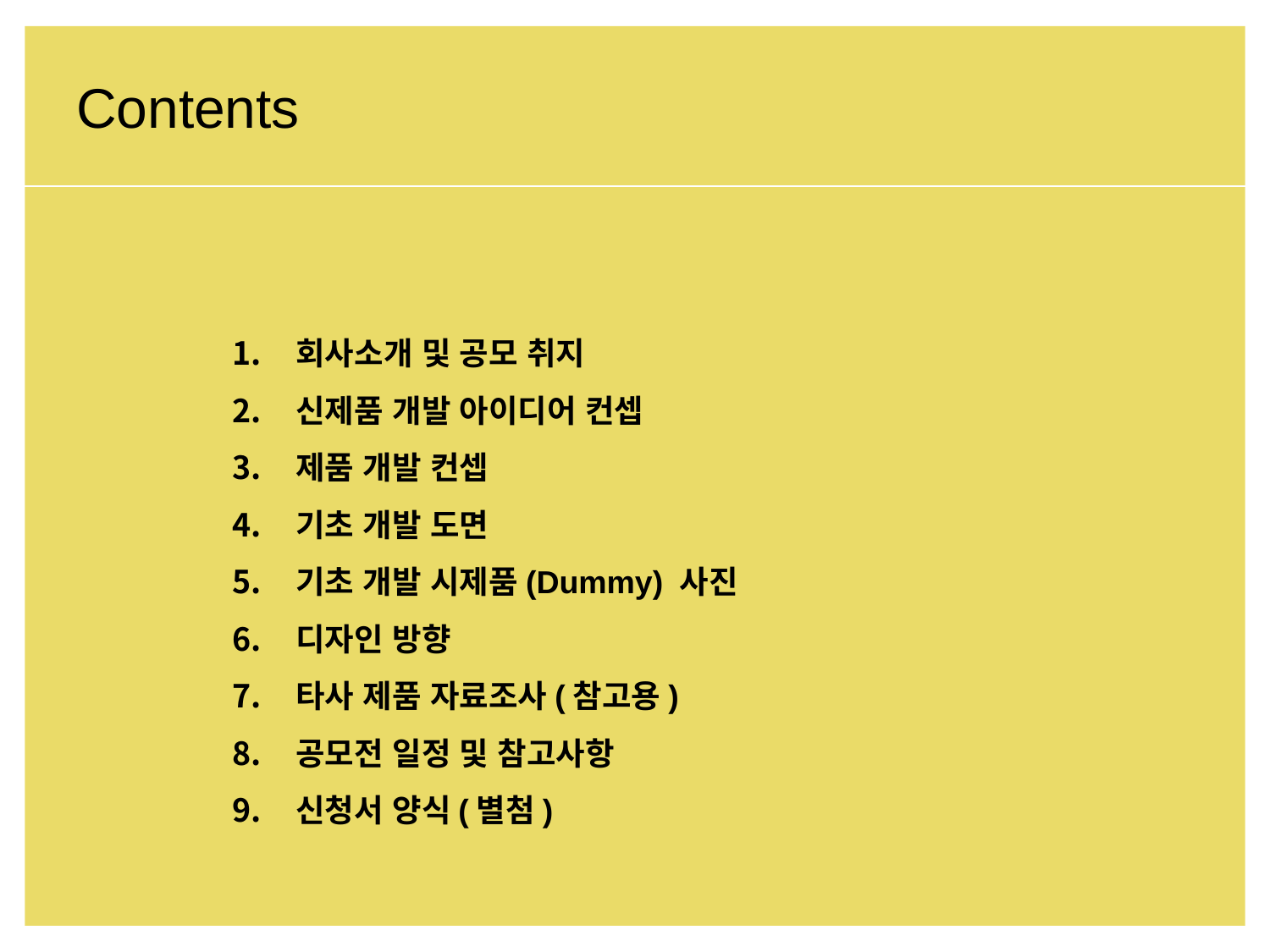

# Contents
회사소개 및 공모 취지
신제품 개발 아이디어 컨셉
제품 개발 컨셉
기초 개발 도면
기초 개발 시제품(Dummy) 사진
디자인 방향
타사 제품 자료조사(참고용)
공모전 일정 및 참고사항
신청서 양식(별첨)